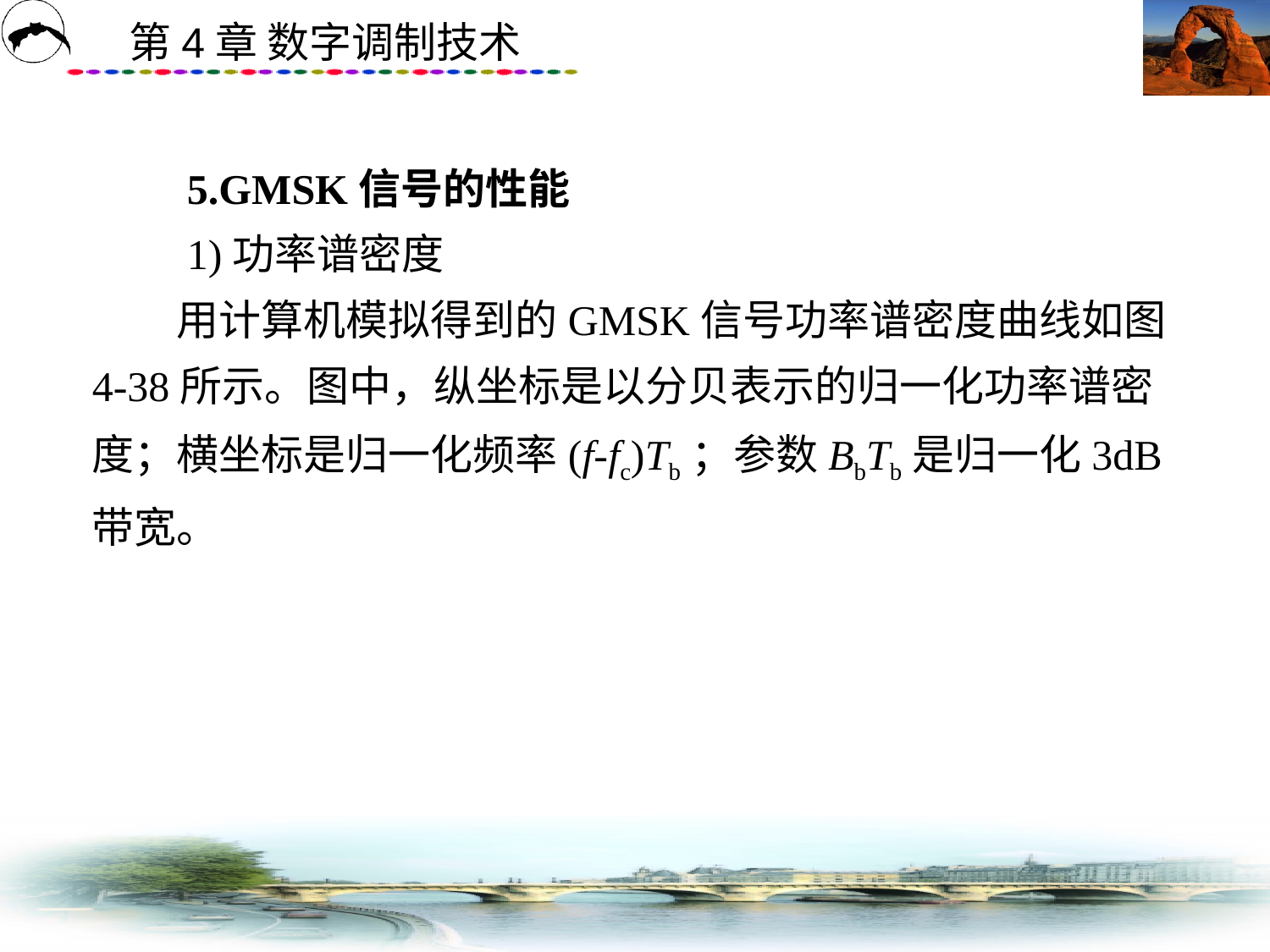

# 5.GMSK信号的性能 　　1)功率谱密度 　　用计算机模拟得到的GMSK信号功率谱密度曲线如图4-38所示。图中，纵坐标是以分贝表示的归一化功率谱密度；横坐标是归一化频率(f-fc)Tb；参数BbTb是归一化3dB带宽。